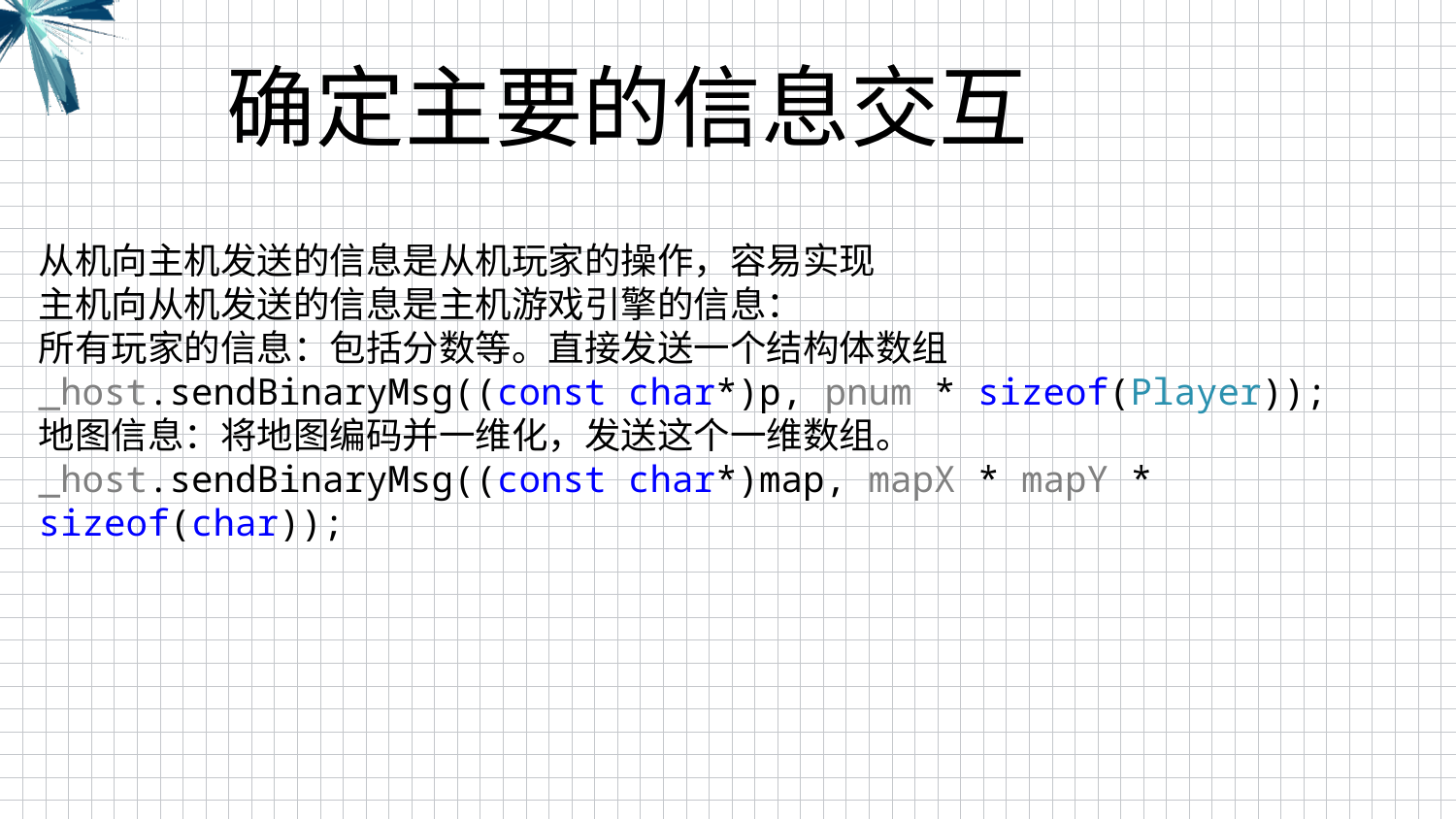

确定主要的信息交互
从机向主机发送的信息是从机玩家的操作，容易实现
主机向从机发送的信息是主机游戏引擎的信息：
所有玩家的信息：包括分数等。直接发送一个结构体数组
_host.sendBinaryMsg((const char*)p, pnum * sizeof(Player));
地图信息：将地图编码并一维化，发送这个一维数组。
_host.sendBinaryMsg((const char*)map, mapX * mapY * sizeof(char));